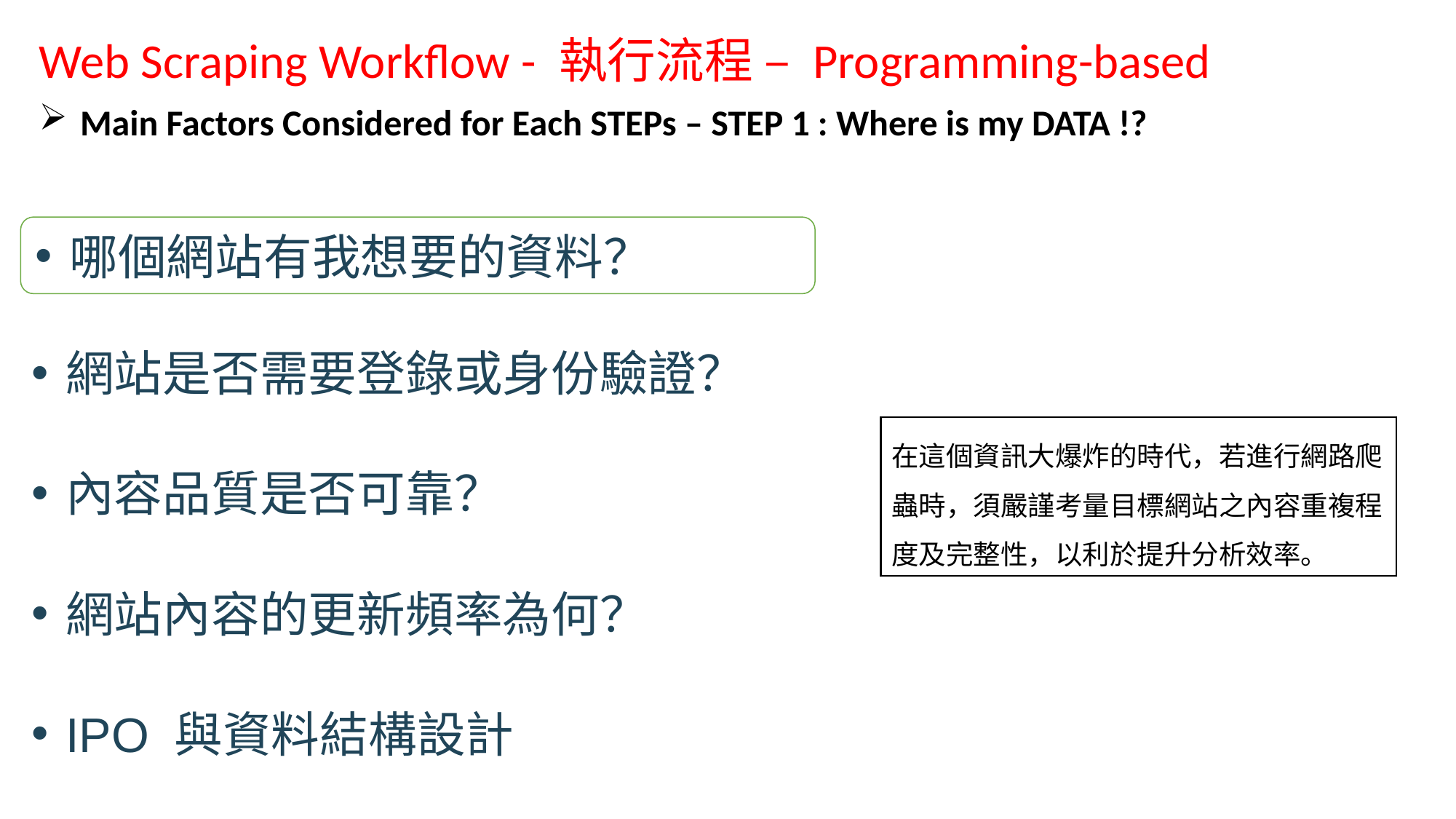

Web Scraping Workflow - 執行流程 – Programming-based
Main Factors Considered for Each STEPs – STEP 1 : Where is my DATA !?
哪個網站有我想要的資料？
在這個資訊大爆炸的時代，若進行網路爬蟲時，須嚴謹考量目標網站之內容重複程度及完整性，以利於提升分析效率。
網站是否需要登錄或身份驗證？
內容品質是否可靠？
網站內容的更新頻率為何？
IPO 與資料結構設計